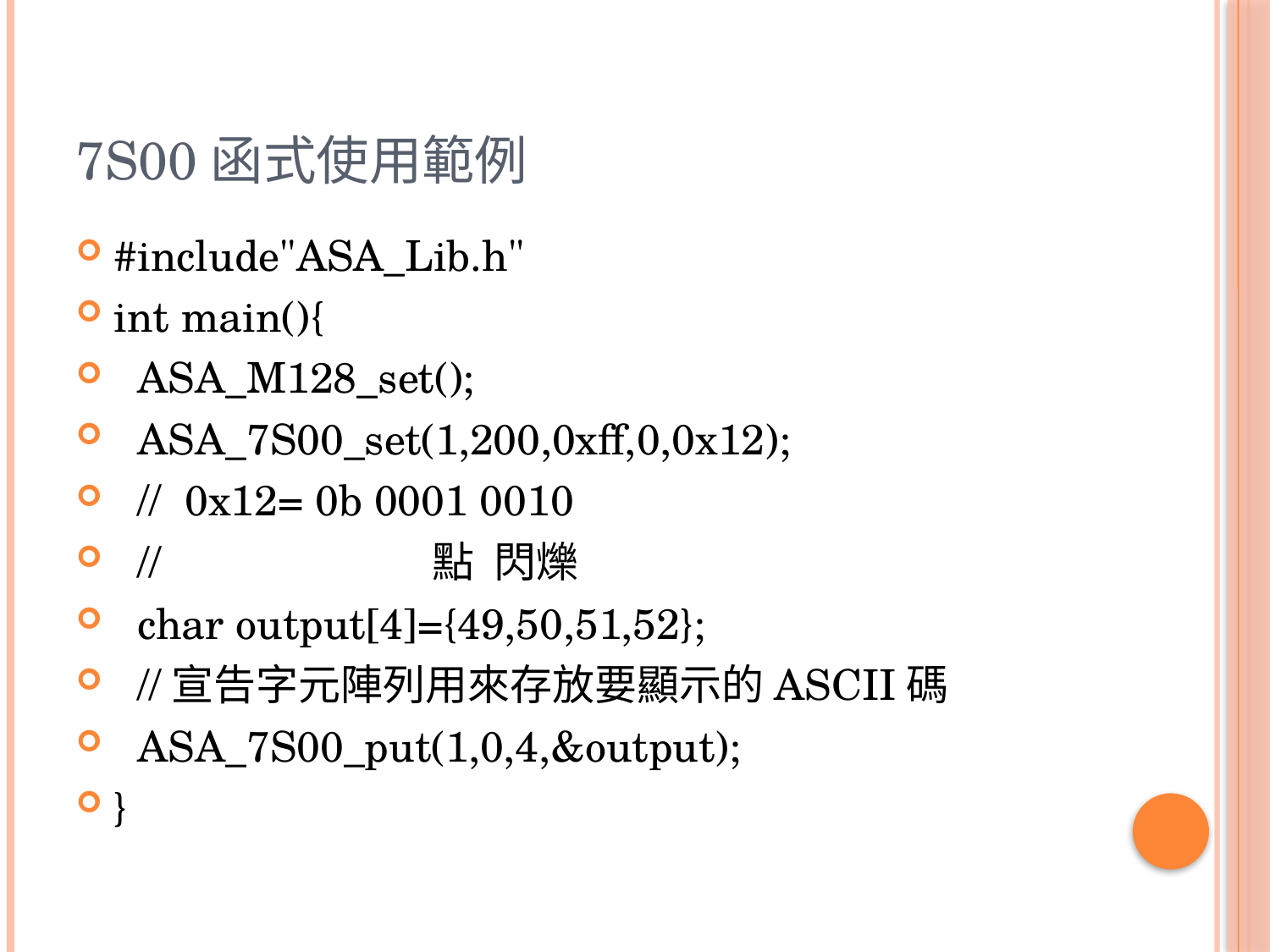

# 7S00函式使用範例
#include"ASA_Lib.h"
int main(){
  ASA_M128_set();
  ASA_7S00_set(1,200,0xff,0,0x12);
  //  0x12= 0b 0001 0010
  //                      點  閃爍
  char output[4]={49,50,51,52};
  //宣告字元陣列用來存放要顯示的ASCII碼
  ASA_7S00_put(1,0,4,&output);
}